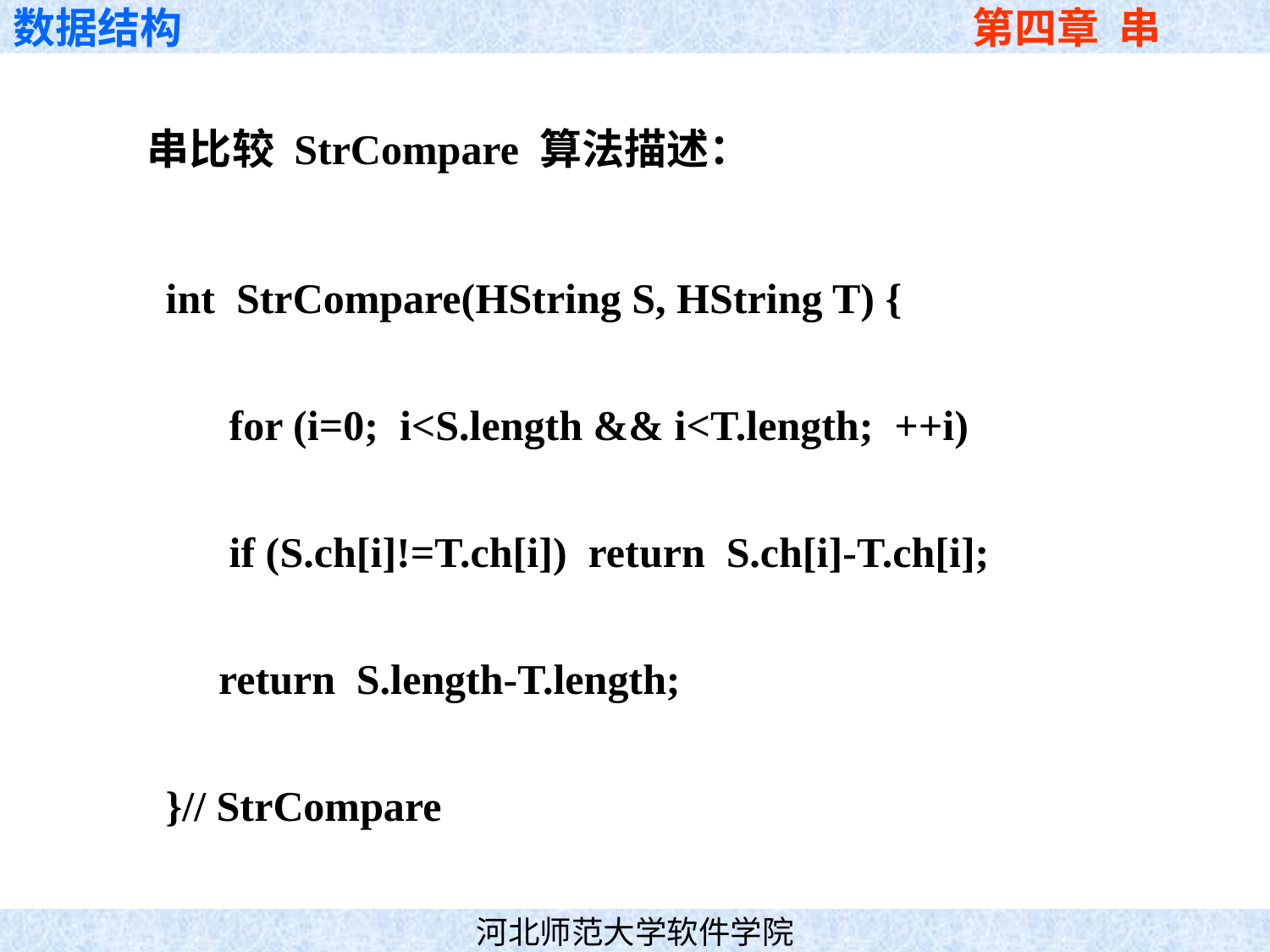

串比较 StrCompare 算法描述：
int  StrCompare(HString S, HString T) {
      for (i=0;  i<S.length && i<T.length;  ++i)
      if (S.ch[i]!=T.ch[i])  return  S.ch[i]-T.ch[i];
     return  S.length-T.length;
}// StrCompare